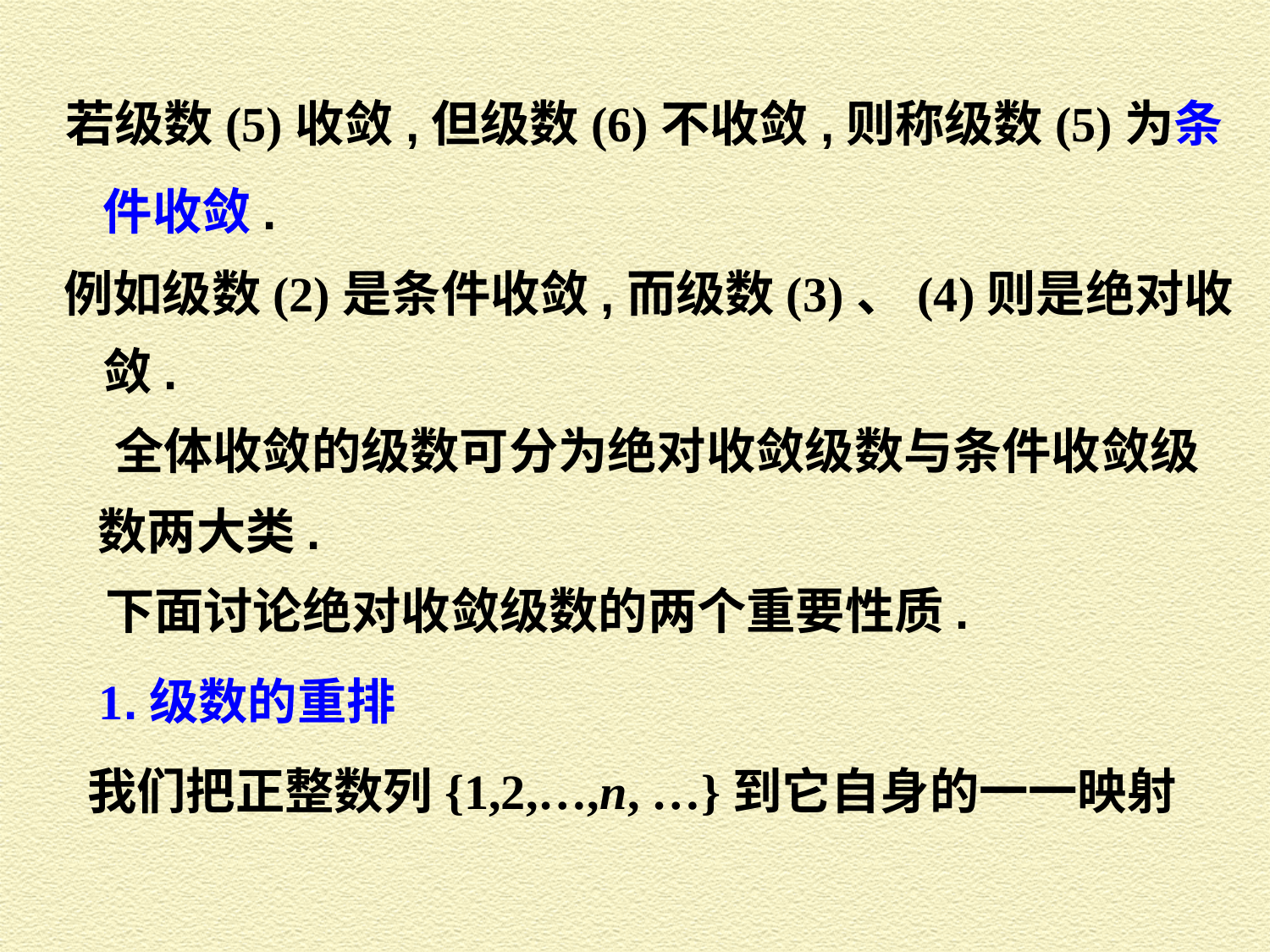

若级数(5)收敛,但级数(6)不收敛,则称级数(5)为条
件收敛.
例如级数(2)是条件收敛,而级数(3)、(4)则是绝对收
敛.
全体收敛的级数可分为绝对收敛级数与条件收敛级
数两大类.
下面讨论绝对收敛级数的两个重要性质.
1.级数的重排
我们把正整数列{1,2,…,n, …}到它自身的一一映射